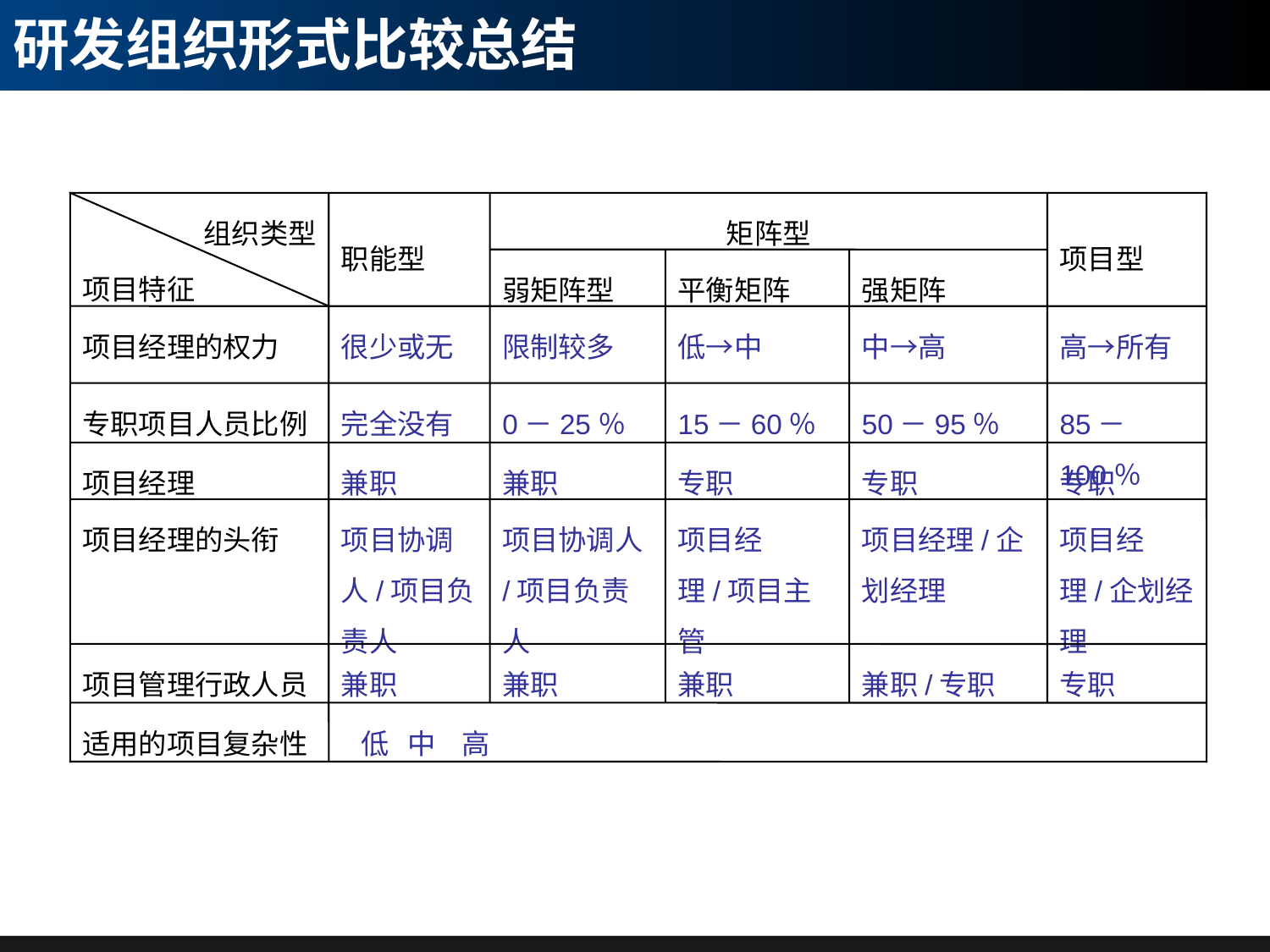

# 研发组织形式比较总结
组织类型
项目特征

职能型

矩阵型

项目型

弱矩阵型

平衡矩阵

强矩阵

项目经理的权力

很少或无
限制较多
低→中
中→高
高→所有
专职项目人员比例

完全没有
0－25％
15－60％
50－95％
85－100％
项目经理

兼职
兼职
专职
专职
专职
项目经理的头衔

项目协调人/项目负责人
项目协调人/项目负责人
项目经理/项目主管
项目经理/企划经理
项目经理/企划经理
项目管理行政人员

兼职
兼职
兼职
兼职/专职
专职
适用的项目复杂性

  低   中    高